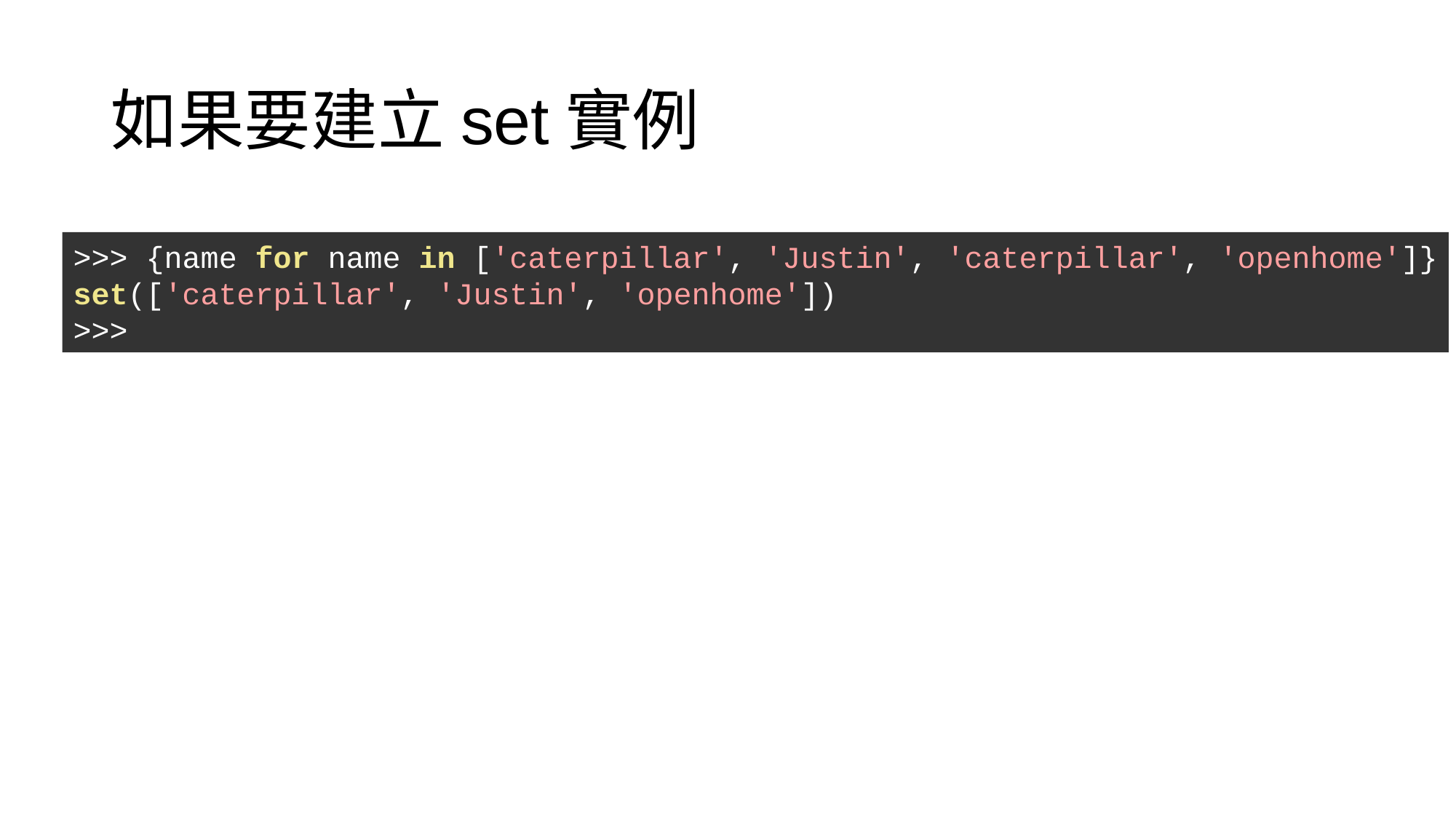

# 如果要建立set實例
>>> {name for name in ['caterpillar', 'Justin', 'caterpillar', 'openhome']}
set(['caterpillar', 'Justin', 'openhome'])
>>>